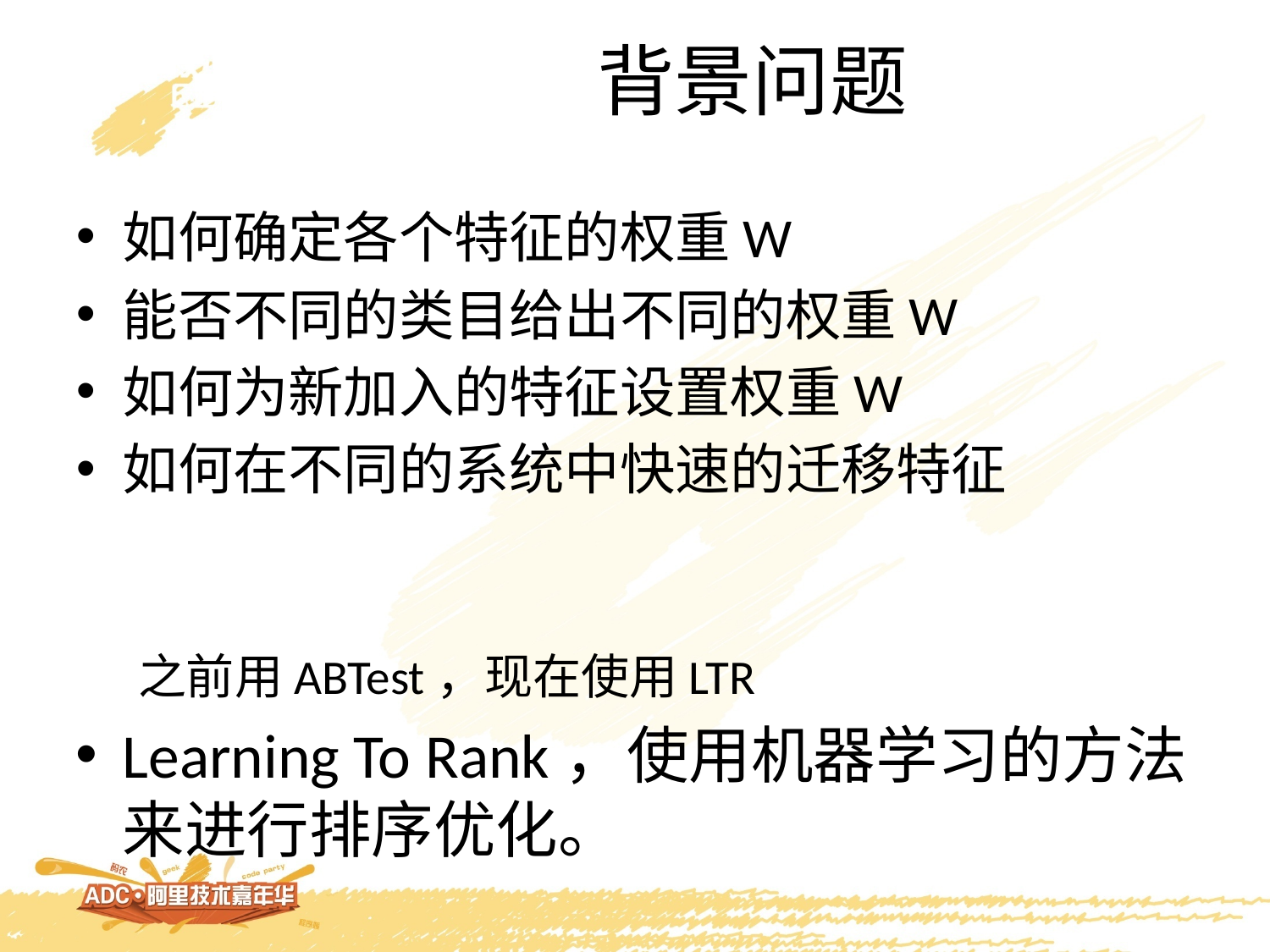

# 背景问题
如何确定各个特征的权重W
能否不同的类目给出不同的权重W
如何为新加入的特征设置权重W
如何在不同的系统中快速的迁移特征

之前用ABTest，现在使用LTR
Learning To Rank，使用机器学习的方法来进行排序优化。